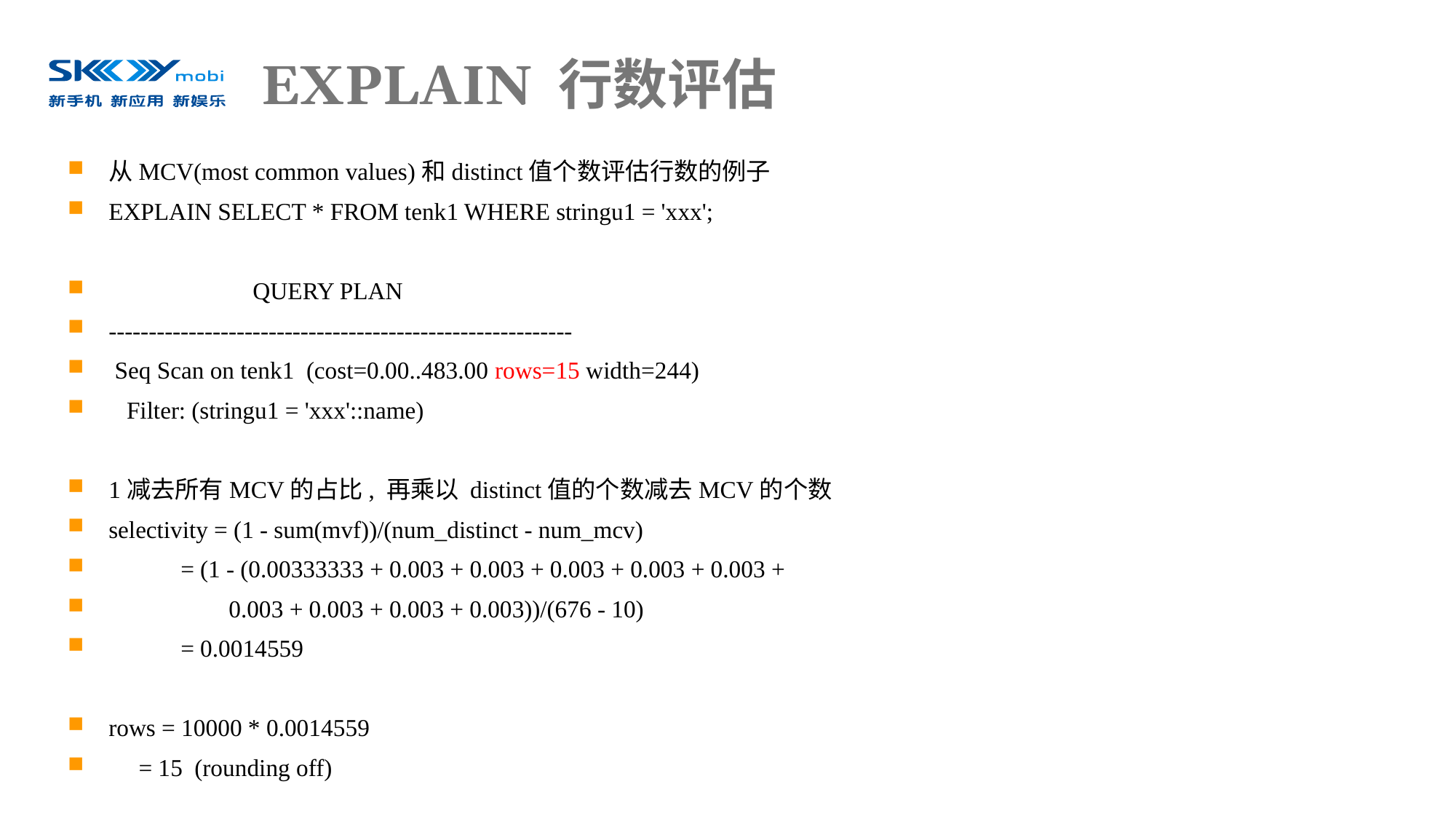

# EXPLAIN 行数评估
从MCV(most common values)和distinct值个数评估行数的例子
EXPLAIN SELECT * FROM tenk1 WHERE stringu1 = 'xxx';

                        QUERY PLAN
----------------------------------------------------------
 Seq Scan on tenk1  (cost=0.00..483.00 rows=15 width=244)
   Filter: (stringu1 = 'xxx'::name)

1减去所有MCV的占比, 再乘以 distinct值的个数减去MCV的个数
selectivity = (1 - sum(mvf))/(num_distinct - num_mcv)
            = (1 - (0.00333333 + 0.003 + 0.003 + 0.003 + 0.003 + 0.003 +
                    0.003 + 0.003 + 0.003 + 0.003))/(676 - 10)
            = 0.0014559

rows = 10000 * 0.0014559
     = 15  (rounding off)